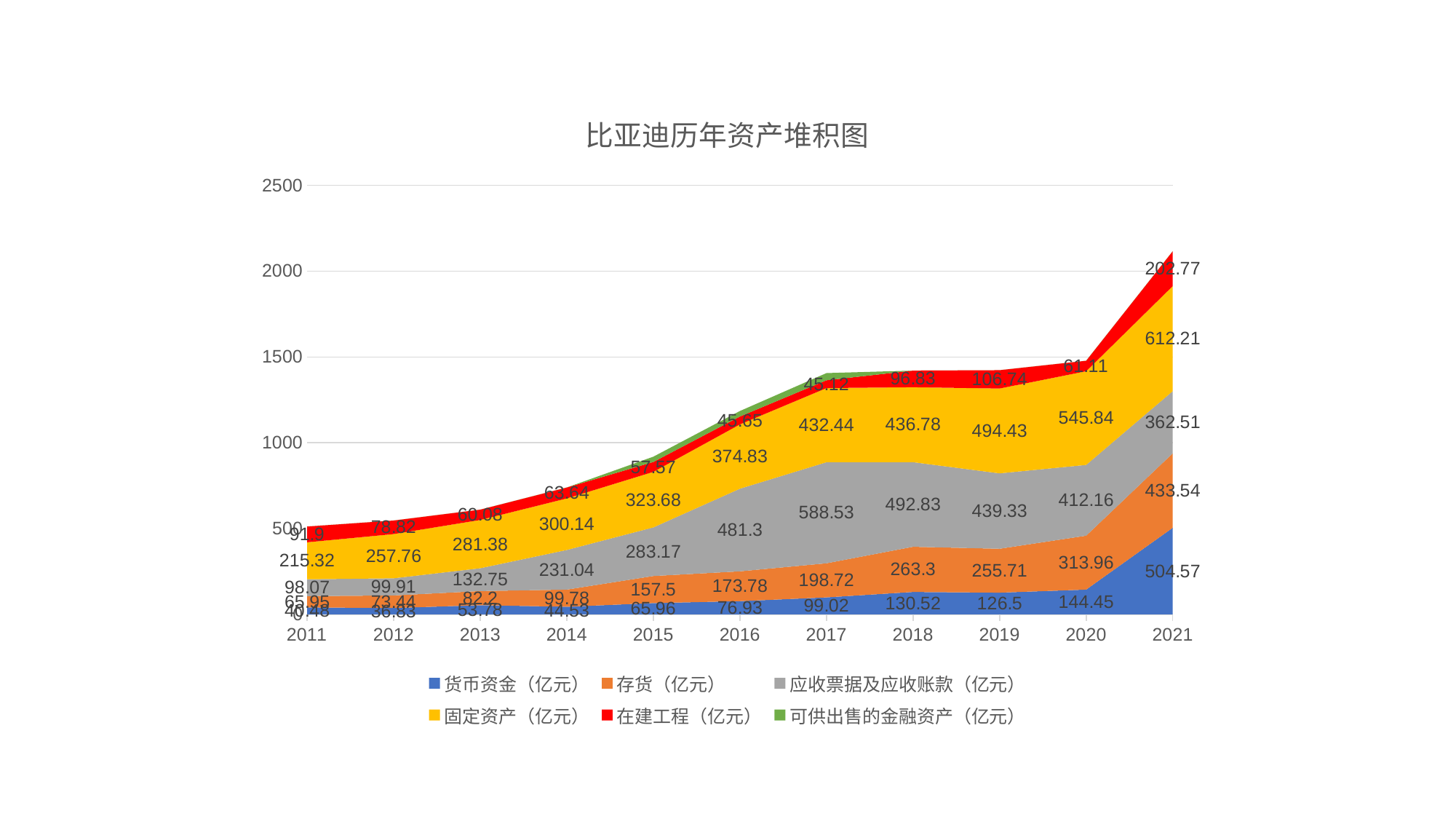

### Chart: 比亚迪历年资产堆积图

| Category | 货币资金（亿元） | 存货（亿元） | 应收票据及应收账款（亿元） | 固定资产（亿元） | 在建工程（亿元） | 可供出售的金融资产（亿元） |
|---|---|---|---|---|---|---|
| 2011 | 40.48 | 65.95 | 98.07 | 215.32 | 91.9 | 0.15 |
| 2012 | 36.83 | 73.44 | 99.91 | 257.76 | 78.82 | 0.02 |
| 2013 | 53.78 | 82.2 | 132.75 | 281.38 | 60.08 | 0.04 |
| 2014 | 44.53 | 99.78 | 231.04 | 300.14 | 63.64 | 0.35 |
| 2015 | 65.96 | 157.5 | 283.17 | 323.68 | 57.57 | 30.71 |
| 2016 | 76.93 | 173.78 | 481.3 | 374.83 | 45.65 | 32.25 |
| 2017 | 99.02 | 198.72 | 588.53 | 432.44 | 45.12 | 41.85 |
| 2018 | 130.52 | 263.3 | 492.83 | 436.78 | 96.83 | 0.0 |
| 2019 | 126.5 | 255.71 | 439.33 | 494.43 | 106.74 | 0.0 |
| 2020 | 144.45 | 313.96 | 412.16 | 545.84 | 61.11 | 0.0 |
| 2021 | 504.57 | 433.54 | 362.51 | 612.21 | 202.77 | 0.0 |